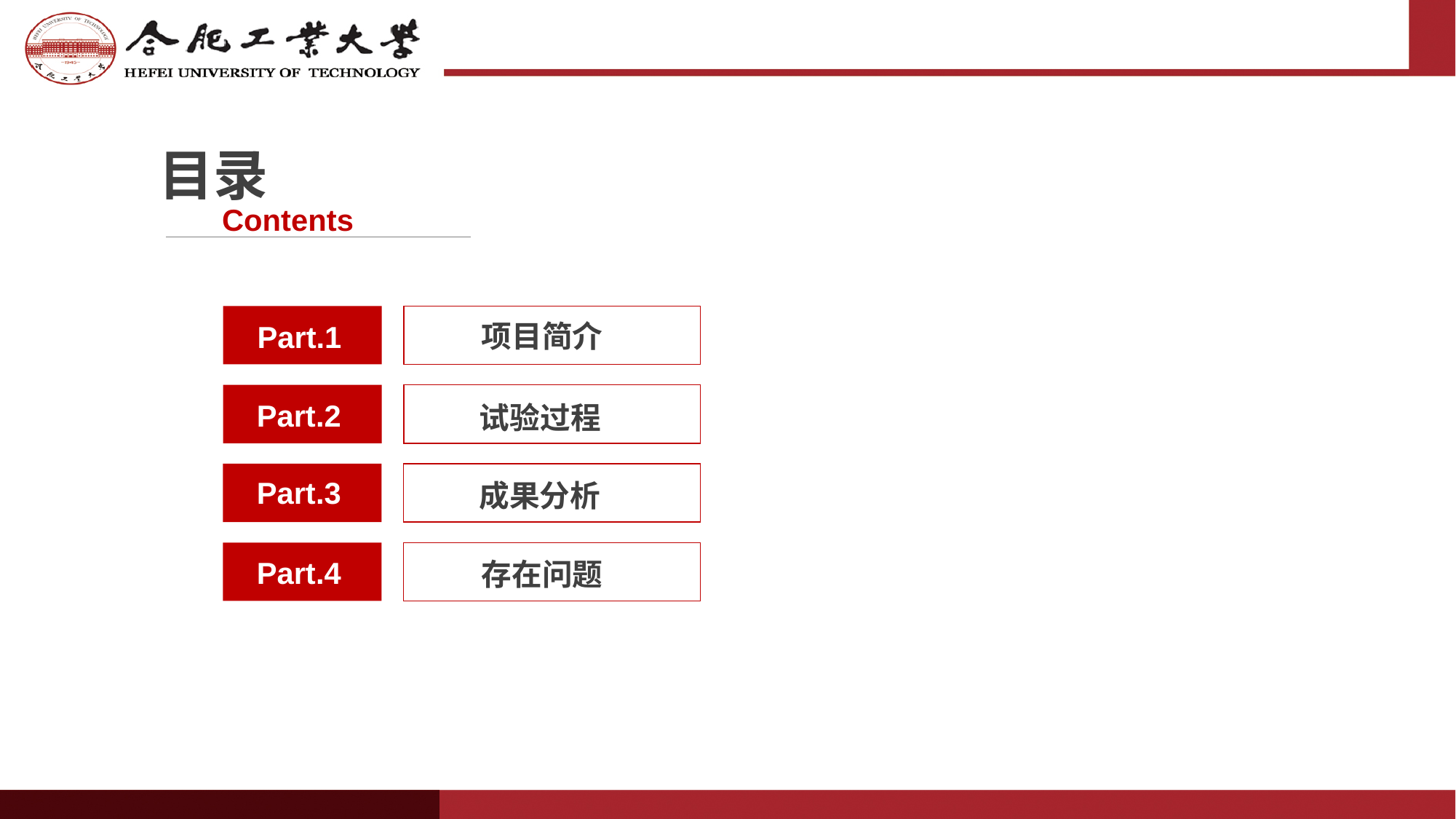

目录
Contents

项目简介
Part.1

Part.2
试验过程

Part.3
成果分析

Part.4
存在问题
Part.5